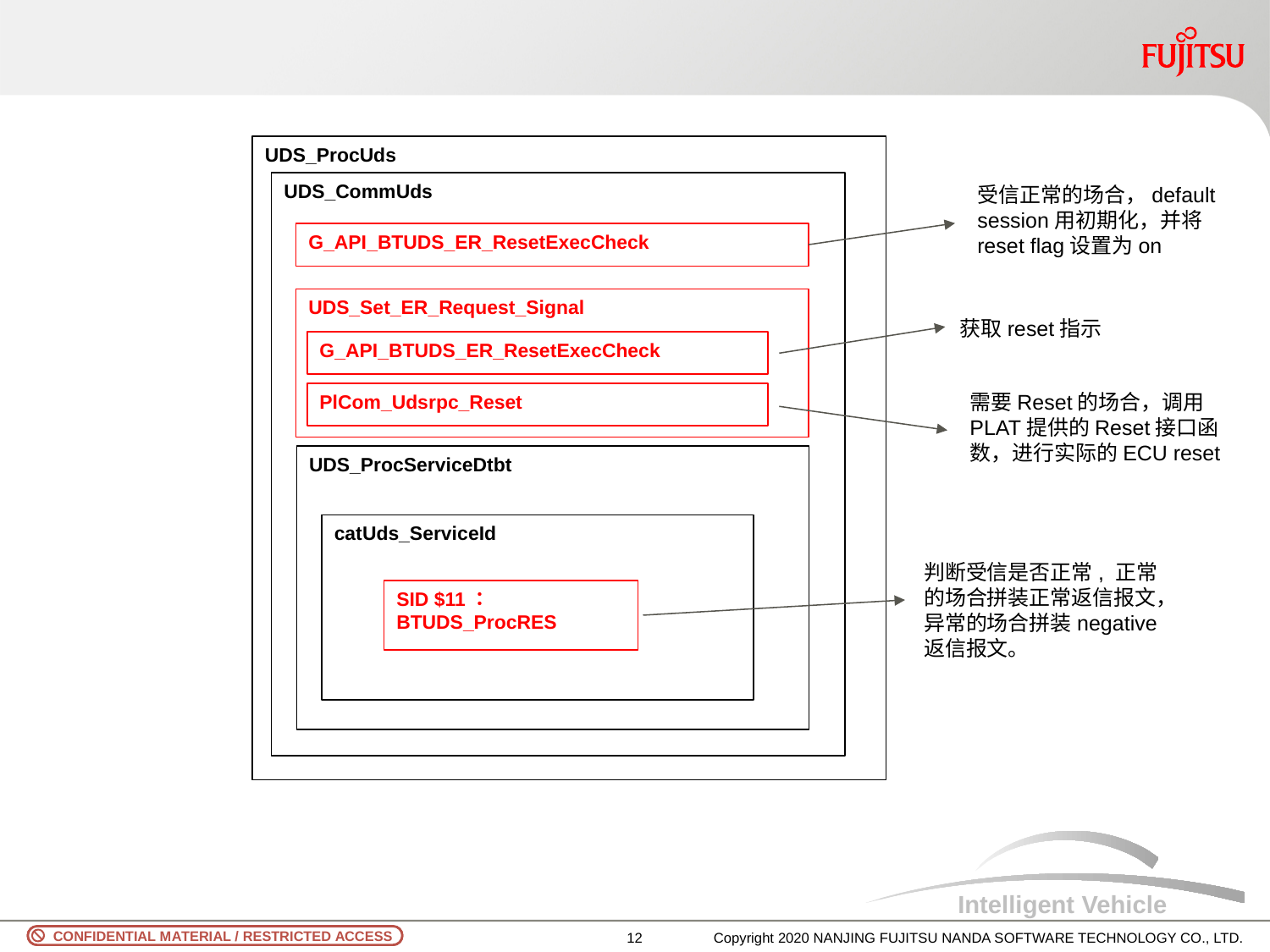

#
UDS_ProcUds
UDS_CommUds
受信正常的场合，default session用初期化，并将reset flag设置为on
G_API_BTUDS_ER_ResetExecCheck
UDS_Set_ER_Request_Signal
获取reset指示
G_API_BTUDS_ER_ResetExecCheck
需要Reset的场合，调用PLAT提供的Reset接口函数，进行实际的ECU reset
PlCom_Udsrpc_Reset
UDS_ProcServiceDtbt
catUds_ServiceId
判断受信是否正常, 正常的场合拼装正常返信报文，异常的场合拼装negative返信报文。
SID $11： BTUDS_ProcRES
12
Copyright 2020 NANJING FUJITSU NANDA SOFTWARE TECHNOLOGY CO., LTD.